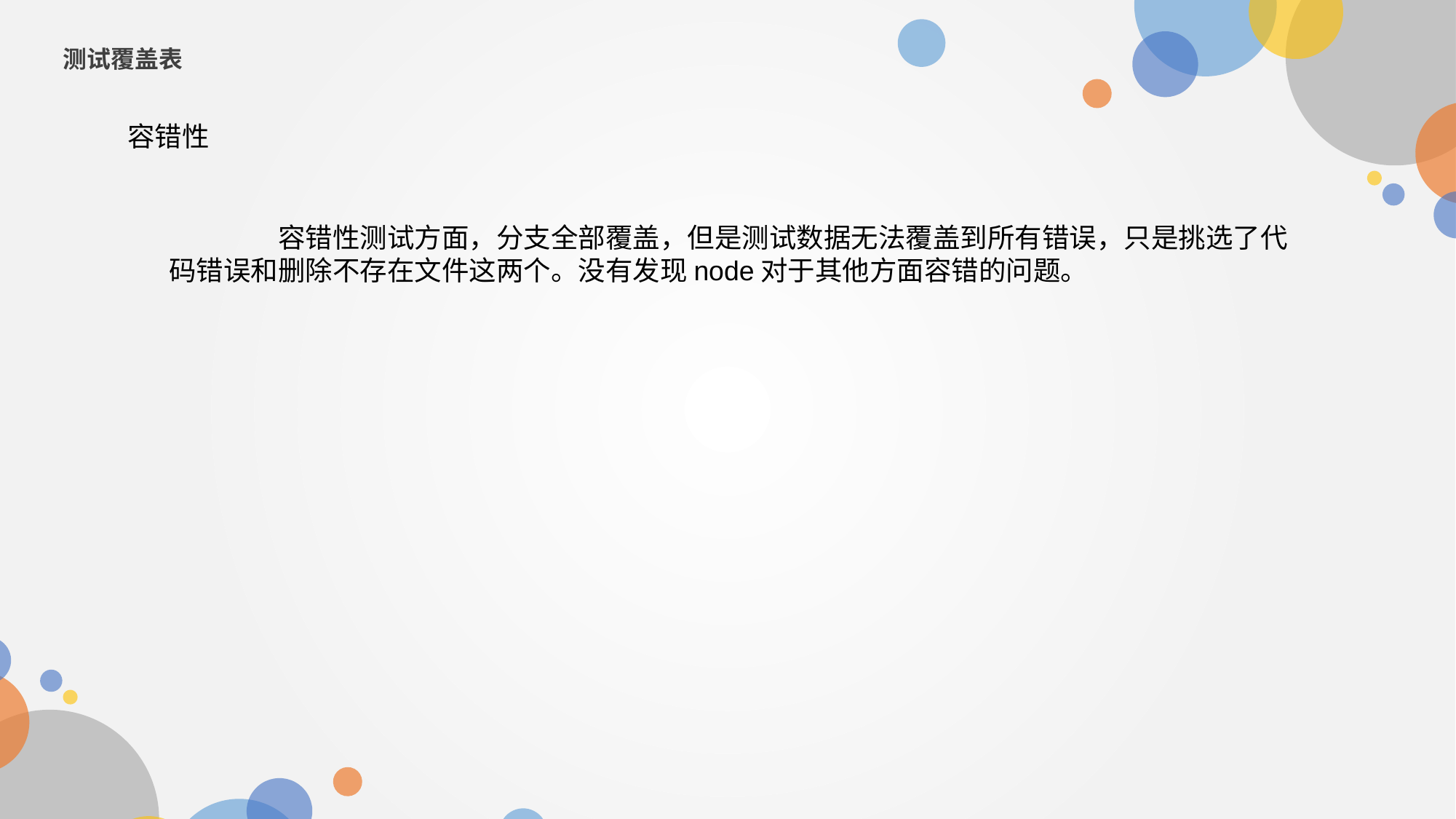

测试覆盖表

容错性
	容错性测试方面，分支全部覆盖，但是测试数据无法覆盖到所有错误，只是挑选了代码错误和删除不存在文件这两个。没有发现node对于其他方面容错的问题。